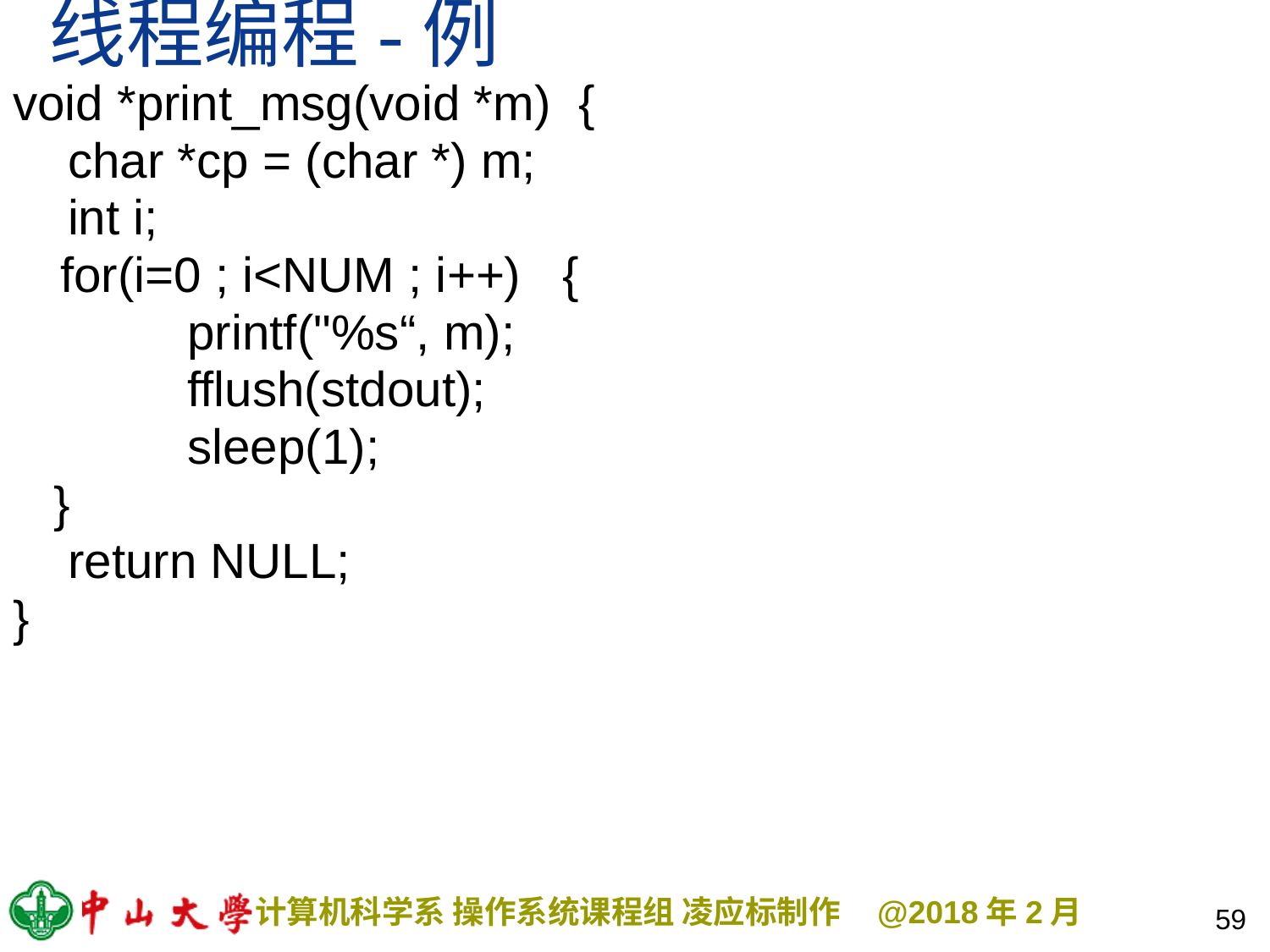

# 线程编程-例
void *print_msg(void *m)  {
    char *cp = (char *) m;
    int i;
	for(i=0 ; i<NUM ; i++)   {
		printf("%s“, m);
     	fflush(stdout);
     	sleep(1);
   }
    return NULL;
}
59